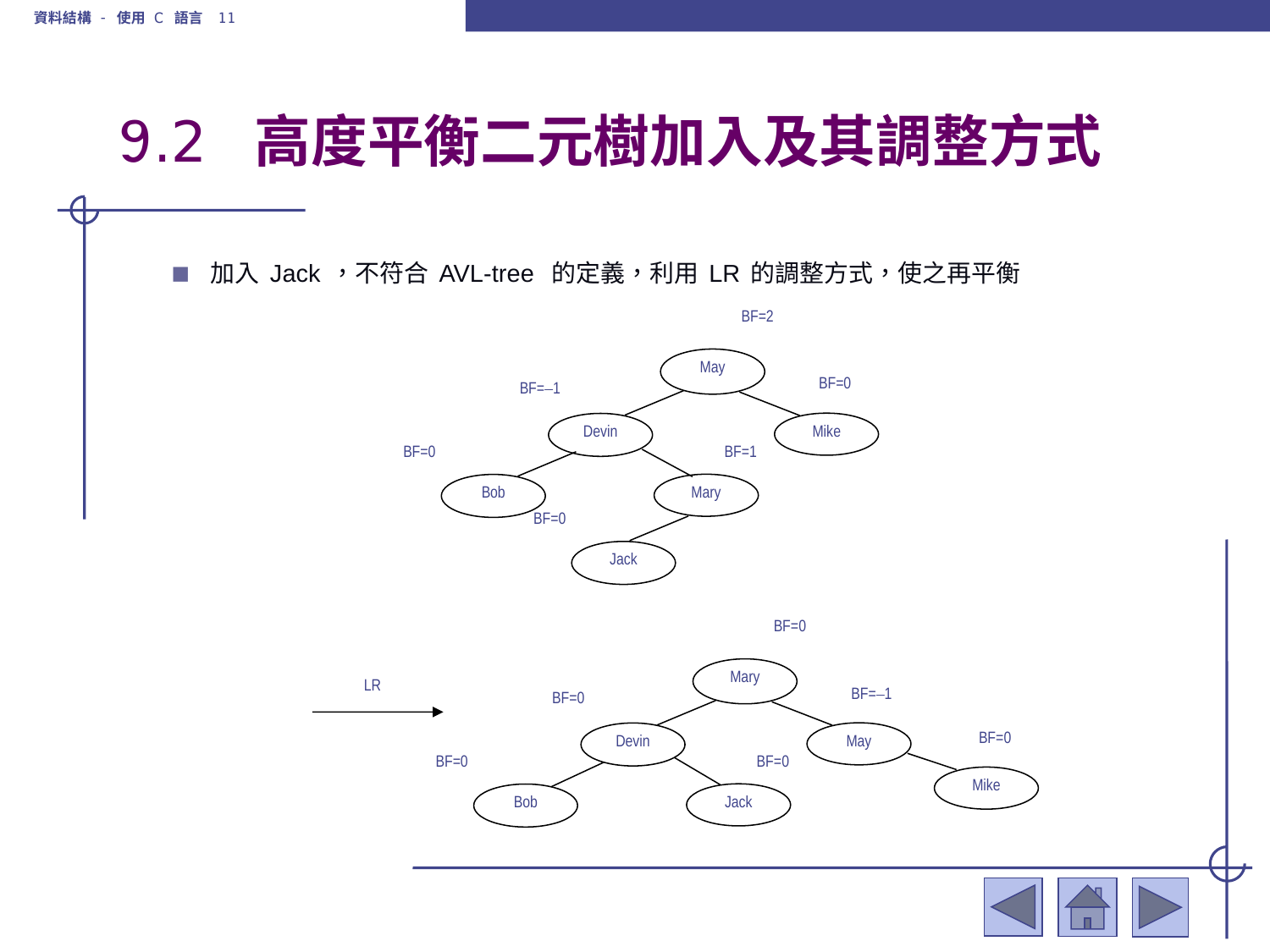

資料結構 - 使用 C 語言   11
# 9.2  高度平衡二元樹加入及其調整方式
加入Jack，不符合AVL-tree 的定義，利用LR的調整方式，使之再平衡

BF=2
May
BF=0
BF=–1

Mike
Devin
BF=0
BF=1

Mary
Bob
BF=0

Jack
BF=0
Mary
LR
BF=–1
BF=0

May
Devin
BF=0
BF=0
BF=0

Mike
Jack
Bob